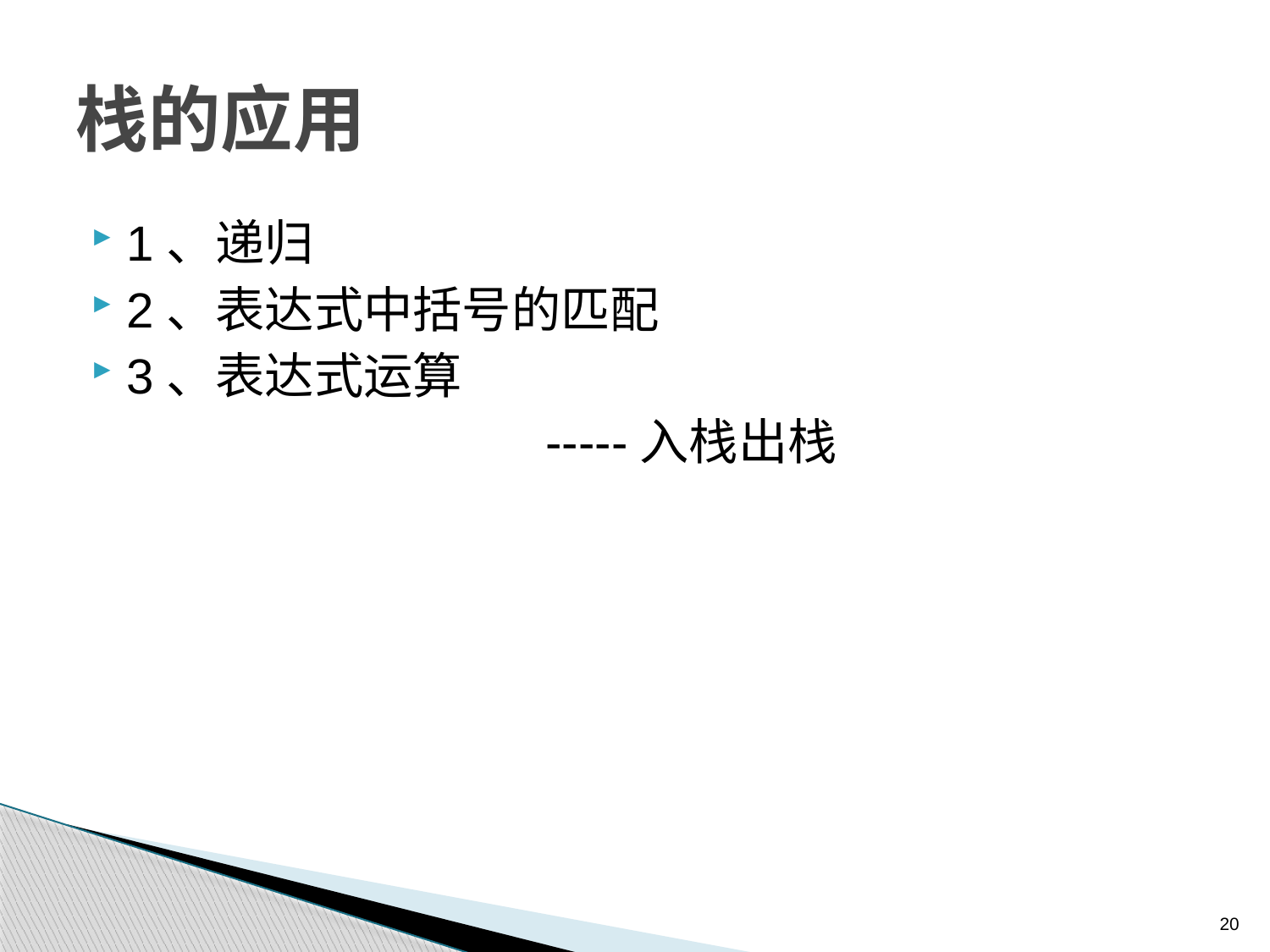

# 栈的应用
1、递归
2、表达式中括号的匹配
3、表达式运算
                                 -----入栈出栈

20